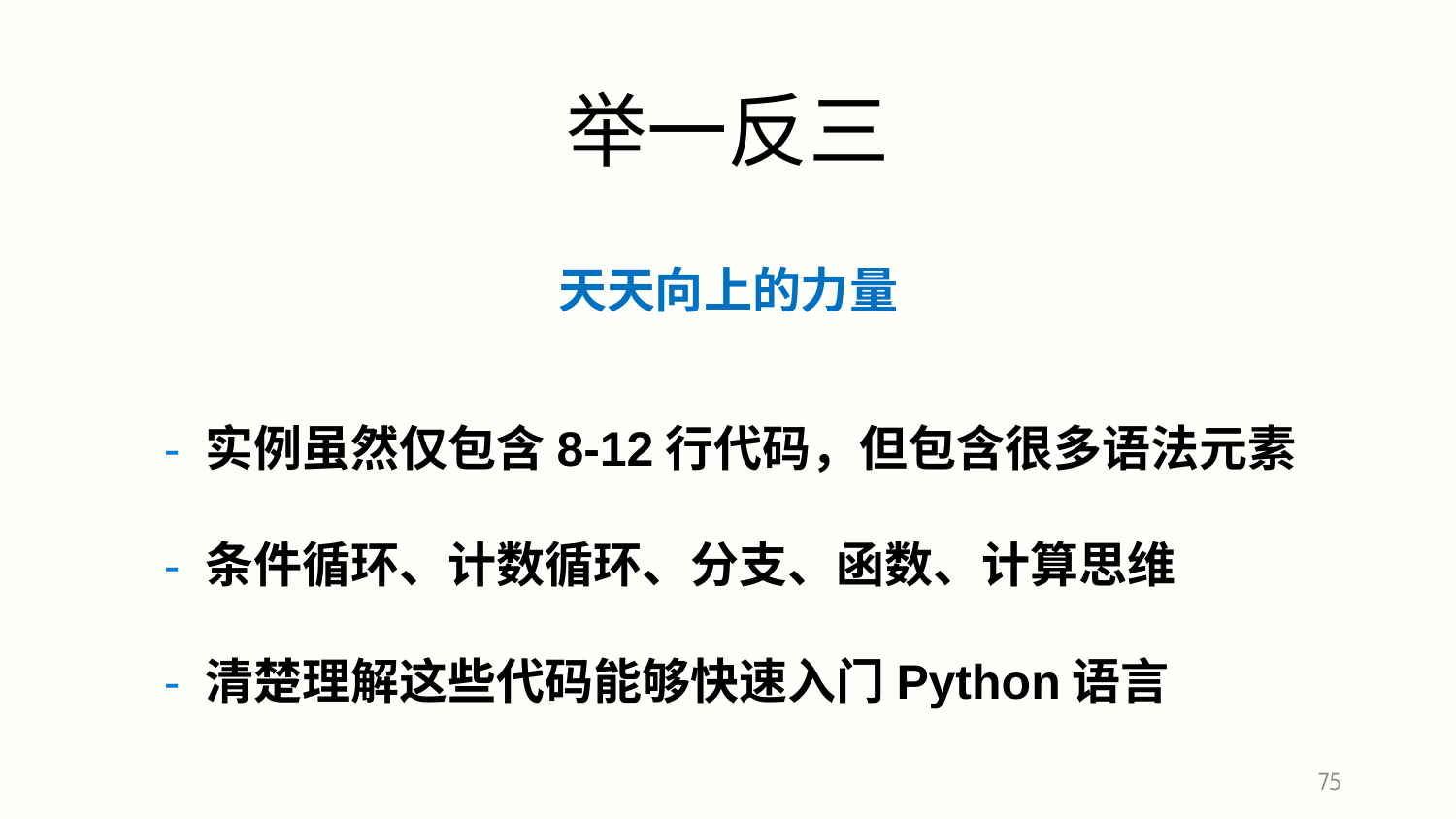

举一反三
天天向上的力量
           - 实例虽然仅包含8-12行代码，但包含很多语法元素
           - 条件循环、计数循环、分支、函数、计算思维
           - 清楚理解这些代码能够快速入门Python语言
75